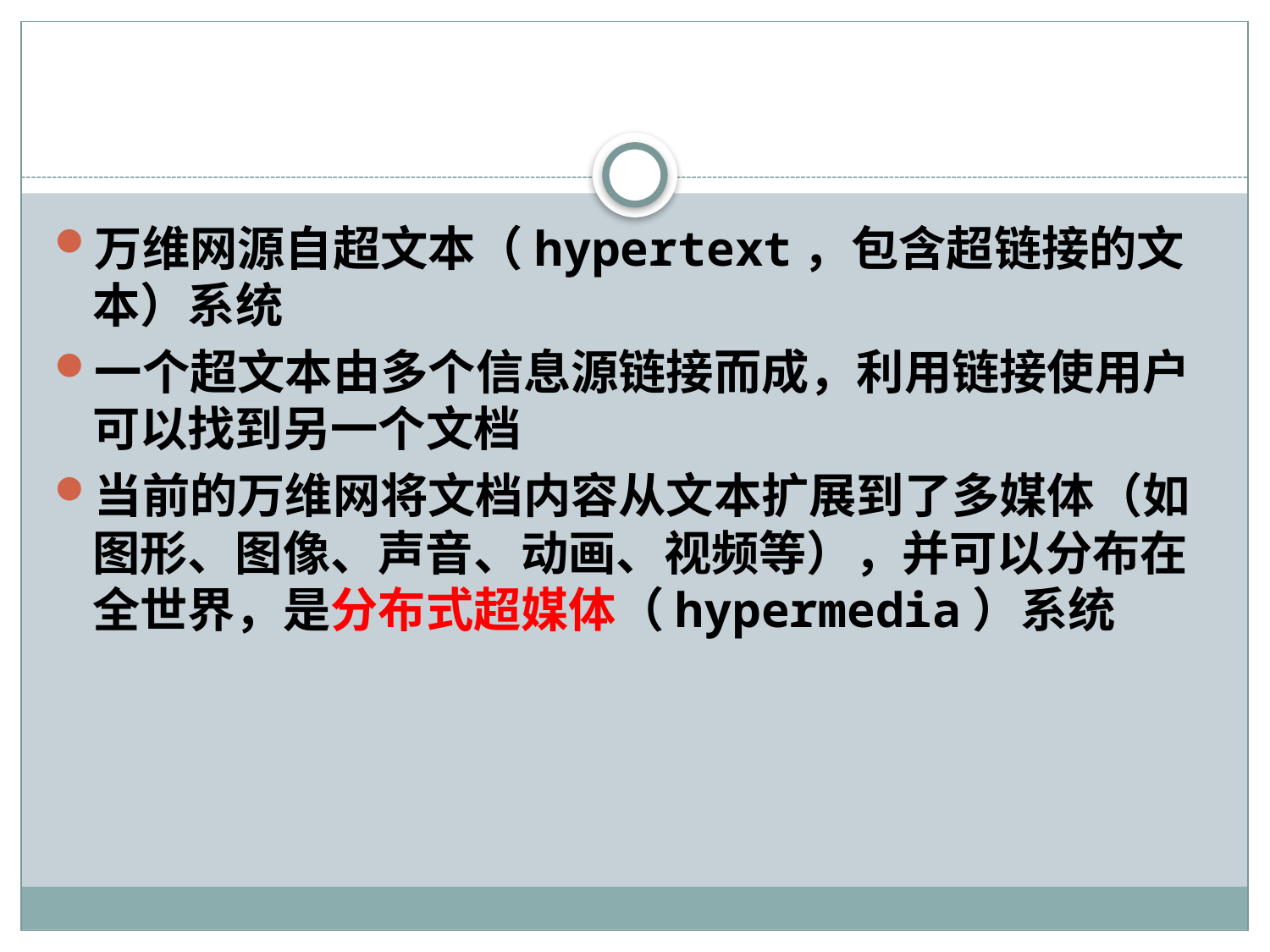

#
万维网源自超文本（hypertext，包含超链接的文本）系统
一个超文本由多个信息源链接而成，利用链接使用户可以找到另一个文档
当前的万维网将文档内容从文本扩展到了多媒体（如图形、图像、声音、动画、视频等），并可以分布在全世界，是分布式超媒体（hypermedia）系统